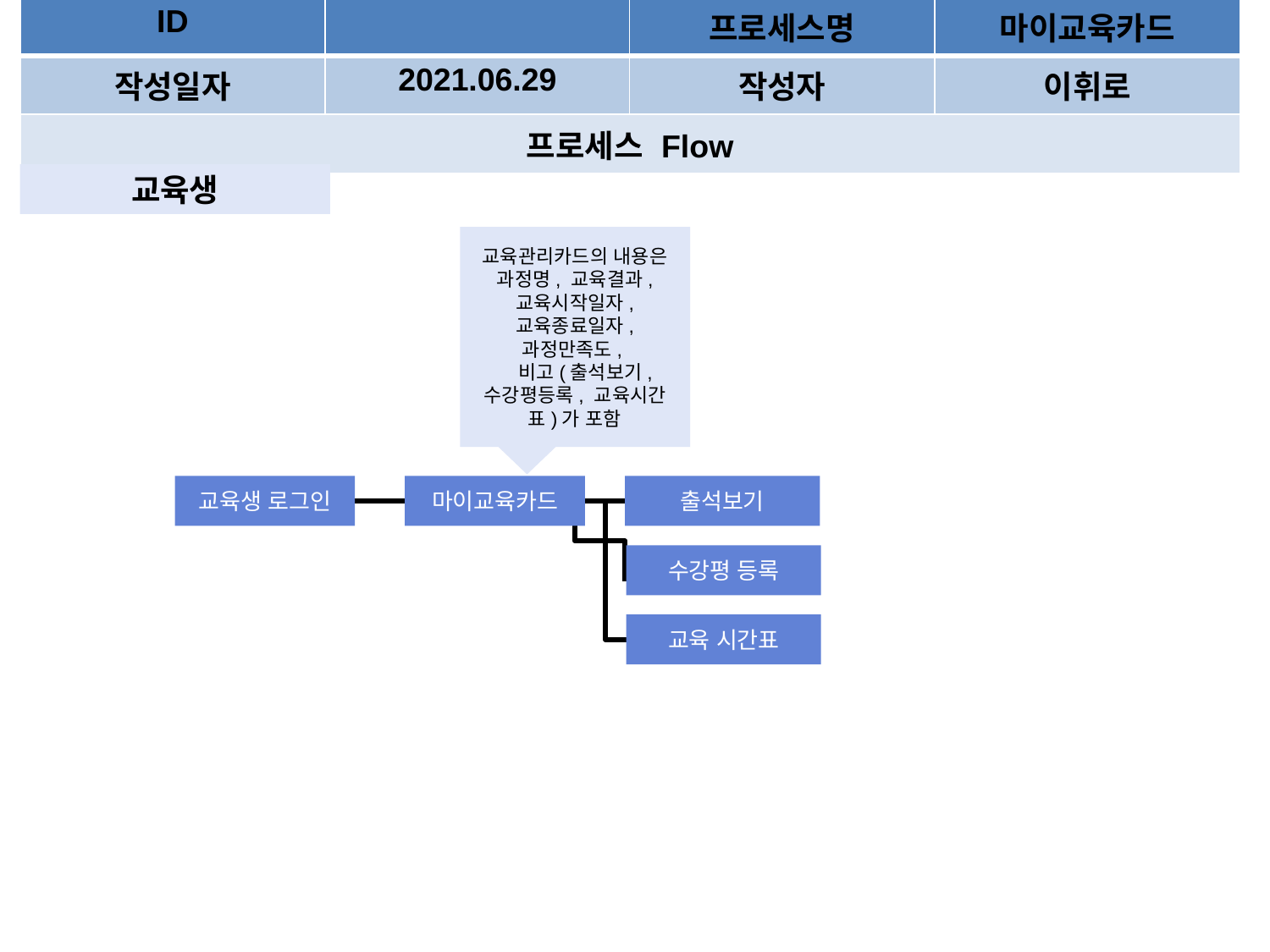

| ID |  |  | 프로세스명 | 마이교육카드 |
| --- | --- | --- | --- | --- |
| 작성일자 |  | 2021.06.29 | 작성자 | 이휘로 |
| 프로세스 Flow |  |  |  |  |
교육생
교육관리카드의 내용은 과정명, 교육결과, 교육시작일자, 교육종료일자, 과정만족도,
   비고(출석보기, 수강평등록, 교육시간표)가 포함
교육생 로그인
마이교육카드
출석보기
수강평 등록
교육 시간표